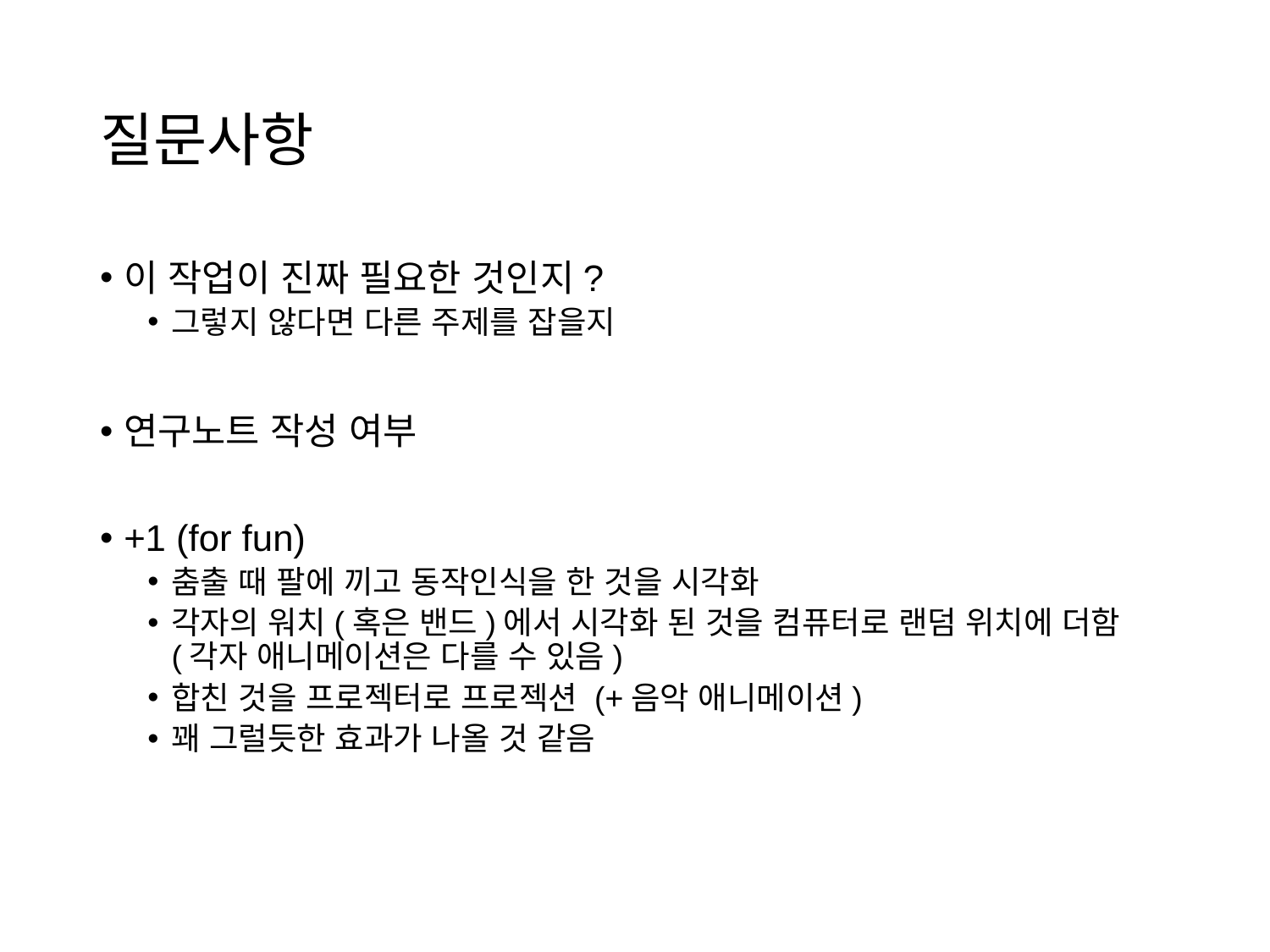

# 질문사항
이 작업이 진짜 필요한 것인지?
그렇지 않다면 다른 주제를 잡을지

연구노트 작성 여부

+1 (for fun)
춤출 때 팔에 끼고 동작인식을 한 것을 시각화
각자의 워치(혹은 밴드)에서 시각화 된 것을 컴퓨터로 랜덤 위치에 더함 (각자 애니메이션은 다를 수 있음)
합친 것을 프로젝터로 프로젝션 (+음악 애니메이션)
꽤 그럴듯한 효과가 나올 것 같음